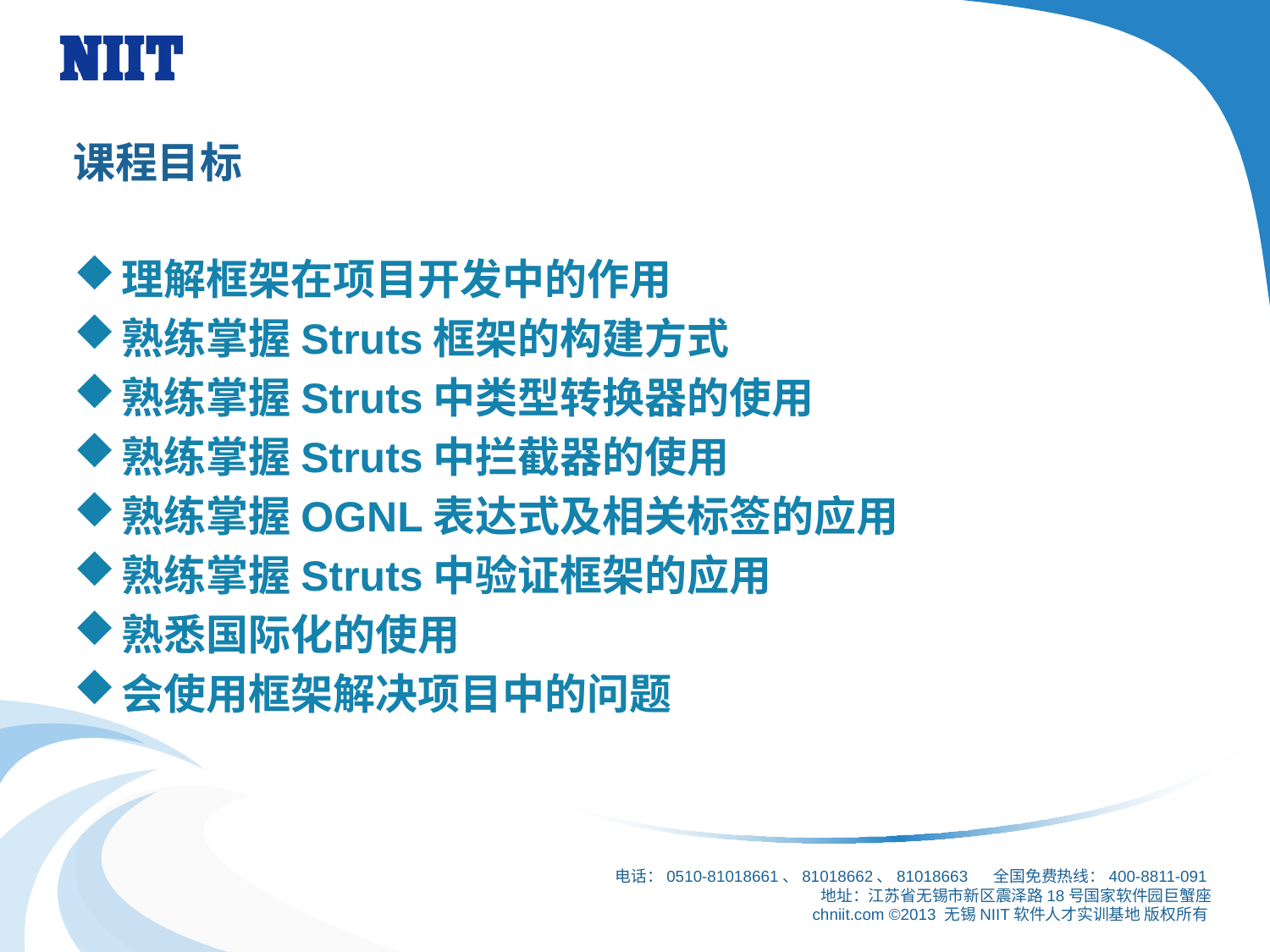

# 课程目标
理解框架在项目开发中的作用
熟练掌握Struts框架的构建方式
熟练掌握Struts中类型转换器的使用
熟练掌握Struts中拦截器的使用
熟练掌握OGNL表达式及相关标签的应用
熟练掌握Struts中验证框架的应用
熟悉国际化的使用
会使用框架解决项目中的问题